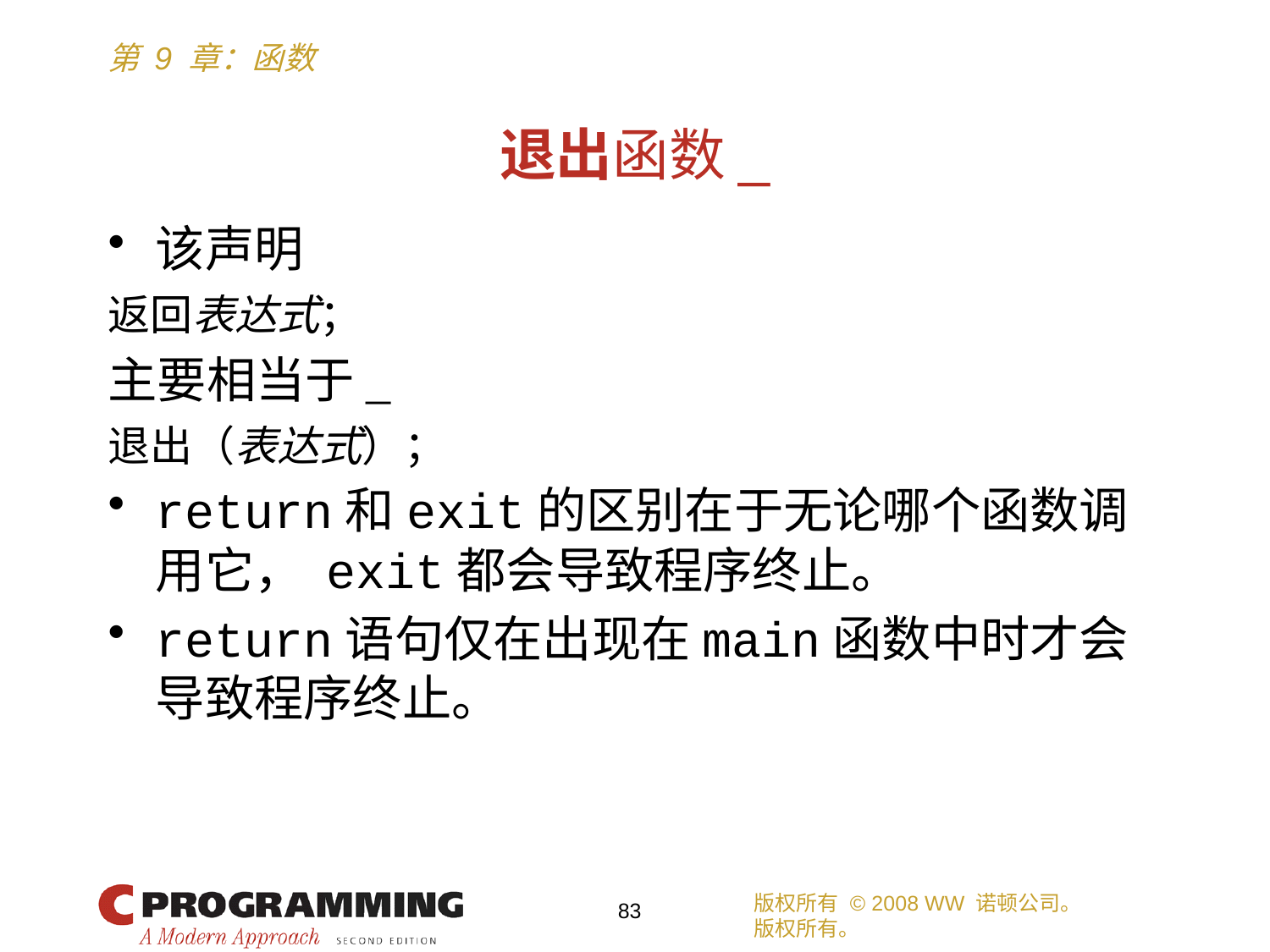

# 退出函数_
该声明
返回表达式；
主要相当于_
退出（表达式）；
return和exit的区别在于无论哪个函数调用它， exit都会导致程序终止。
return语句仅在出现在main函数中时才会导致程序终止。
版权所有 © 2008 WW 诺顿公司。
版权所有。
83